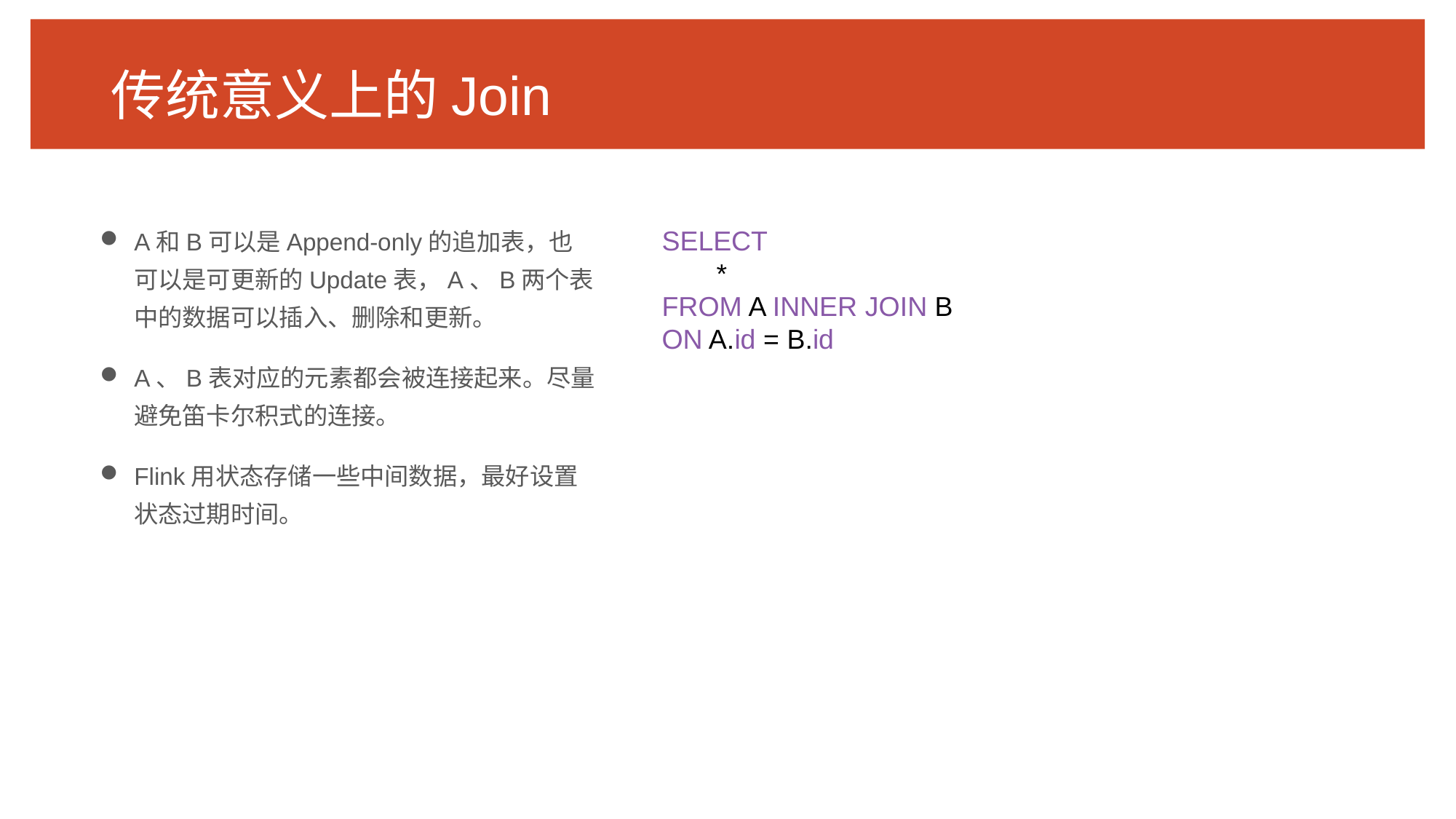

# 传统意义上的Join
A和B可以是Append-only的追加表，也可以是可更新的Update表，A、B两个表中的数据可以插入、删除和更新。
A、B表对应的元素都会被连接起来。尽量避免笛卡尔积式的连接。
Flink用状态存储一些中间数据，最好设置状态过期时间。
SELECT
*
FROM A INNER JOIN B
ON A.id = B.id